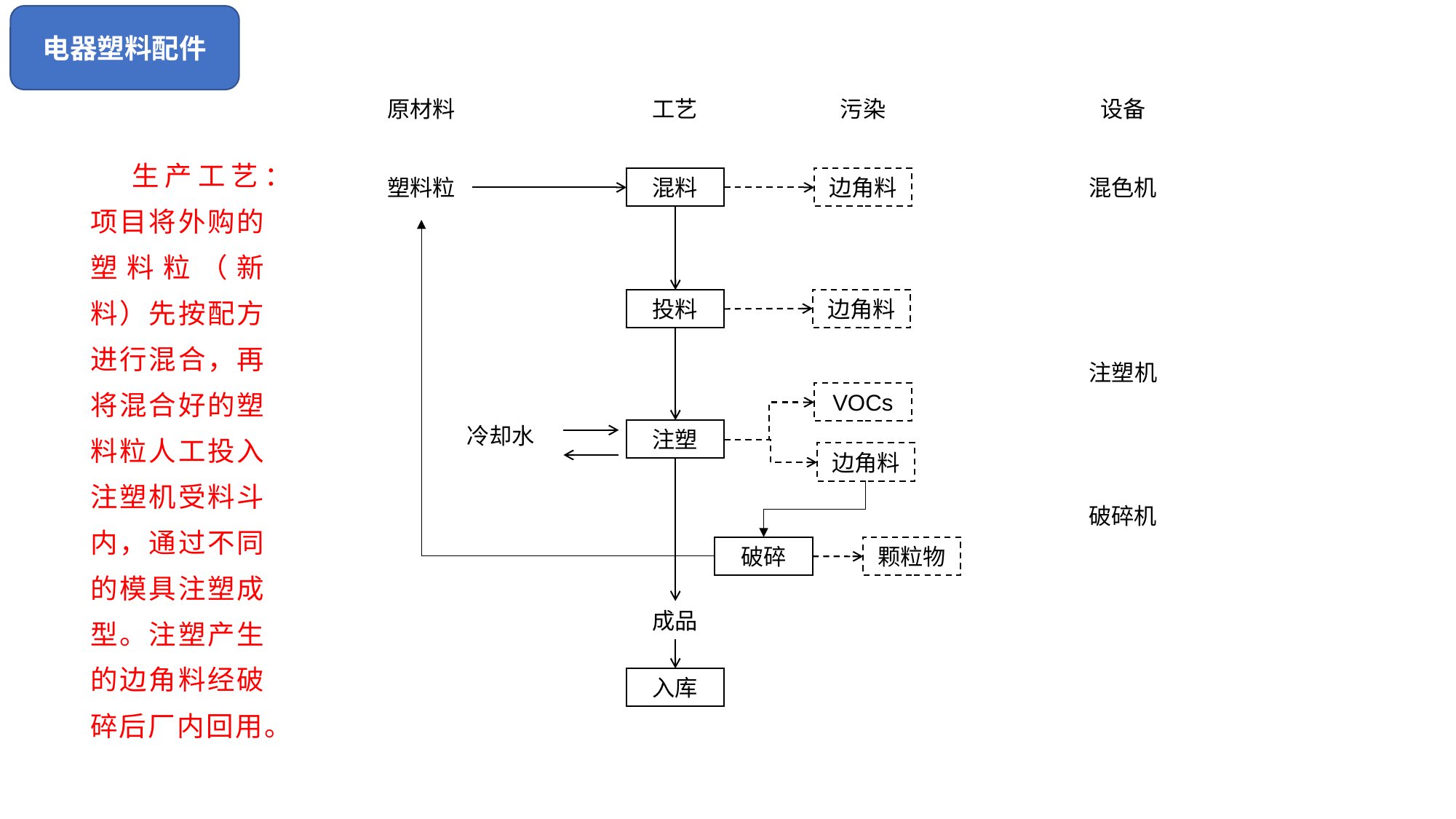

电器塑料配件
原材料
工艺
污染
设备
塑料粒
混料
边角料
混色机
投料
注塑机
VOCs
冷却水
注塑
边角料
破碎
破碎机
颗粒物
边角料
成品
入库
生产工艺：项目将外购的塑料粒（新料）先按配方进行混合，再将混合好的塑料粒人工投入注塑机受料斗内，通过不同的模具注塑成型。注塑产生的边角料经破碎后厂内回用。